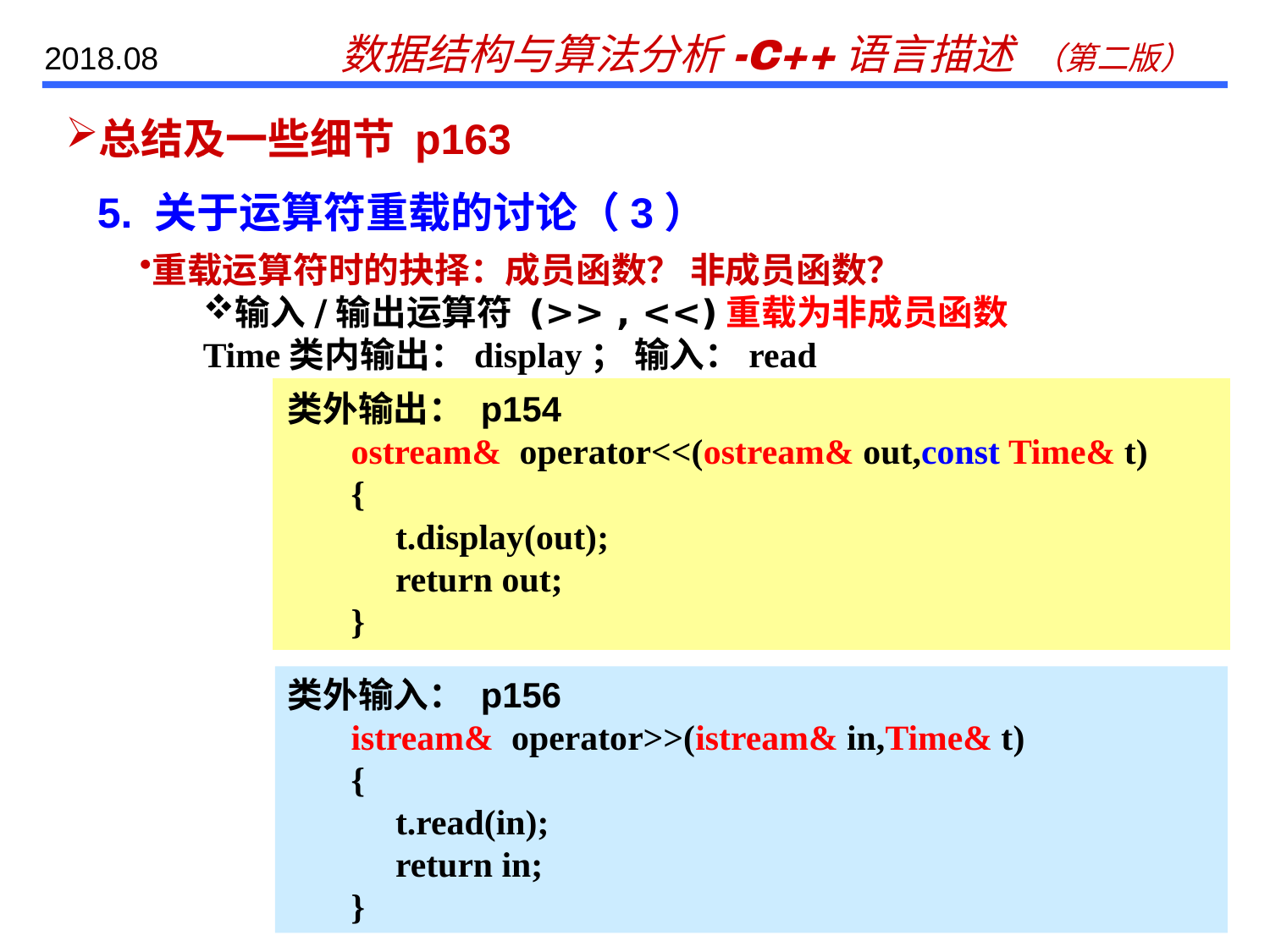

# 总结及一些细节 p163
5. 关于运算符重载的讨论（3）
重载运算符时的抉择：成员函数？ 非成员函数？
输入/输出运算符 (>> , <<)重载为非成员函数
Time类内输出：display； 输入：read
类外输出： p154
ostream&  operator<<(ostream& out,const Time& t)
{
     t.display(out);
     return out;
}
类外输入： p156
istream&  operator>>(istream& in,Time& t)
{
     t.read(in);
     return in;
}